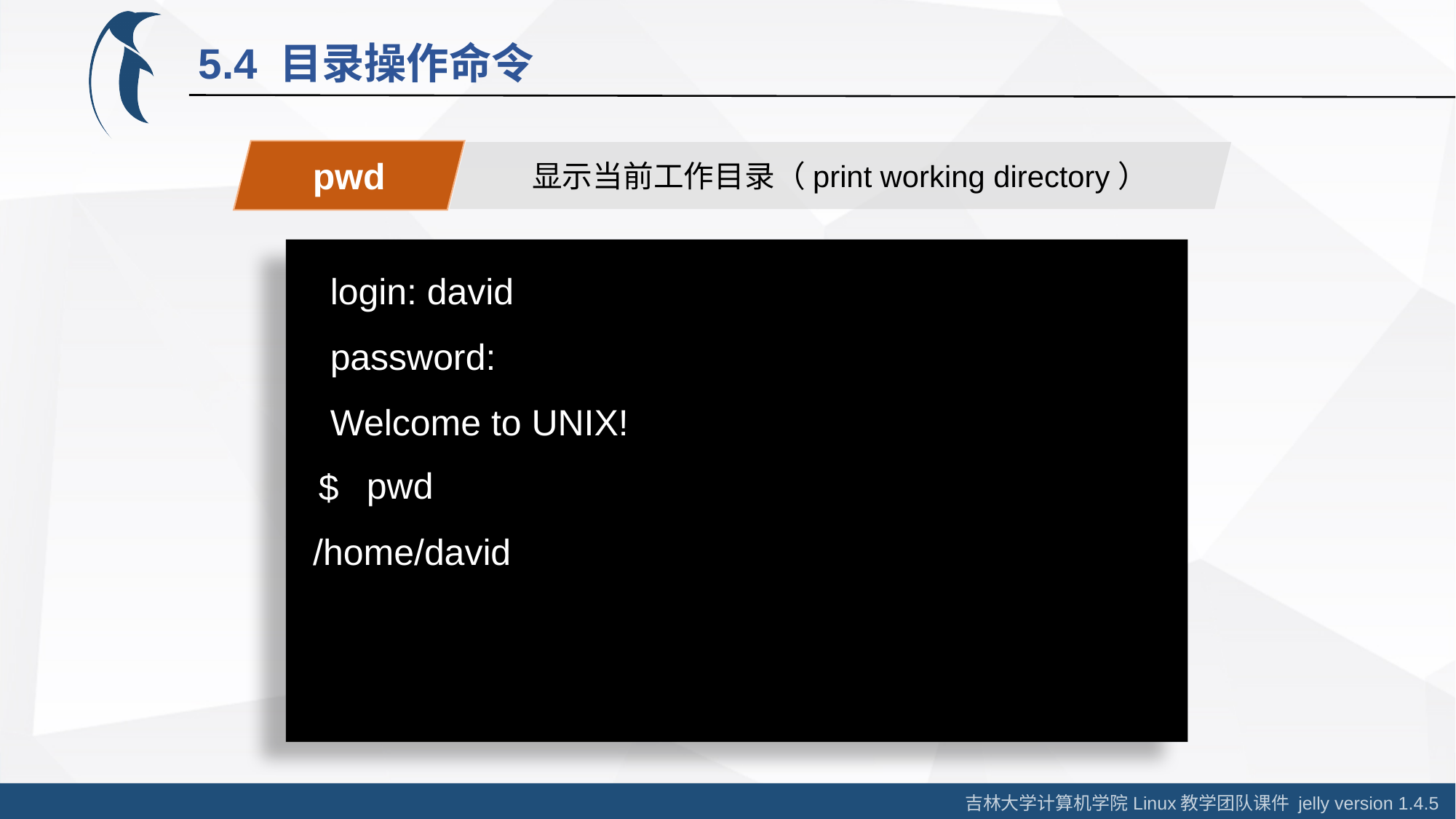

5.4 目录操作命令
pwd
显示当前工作目录（print working directory）

login: david
password:
Welcome to UNIX!

pwd
$
/home/david